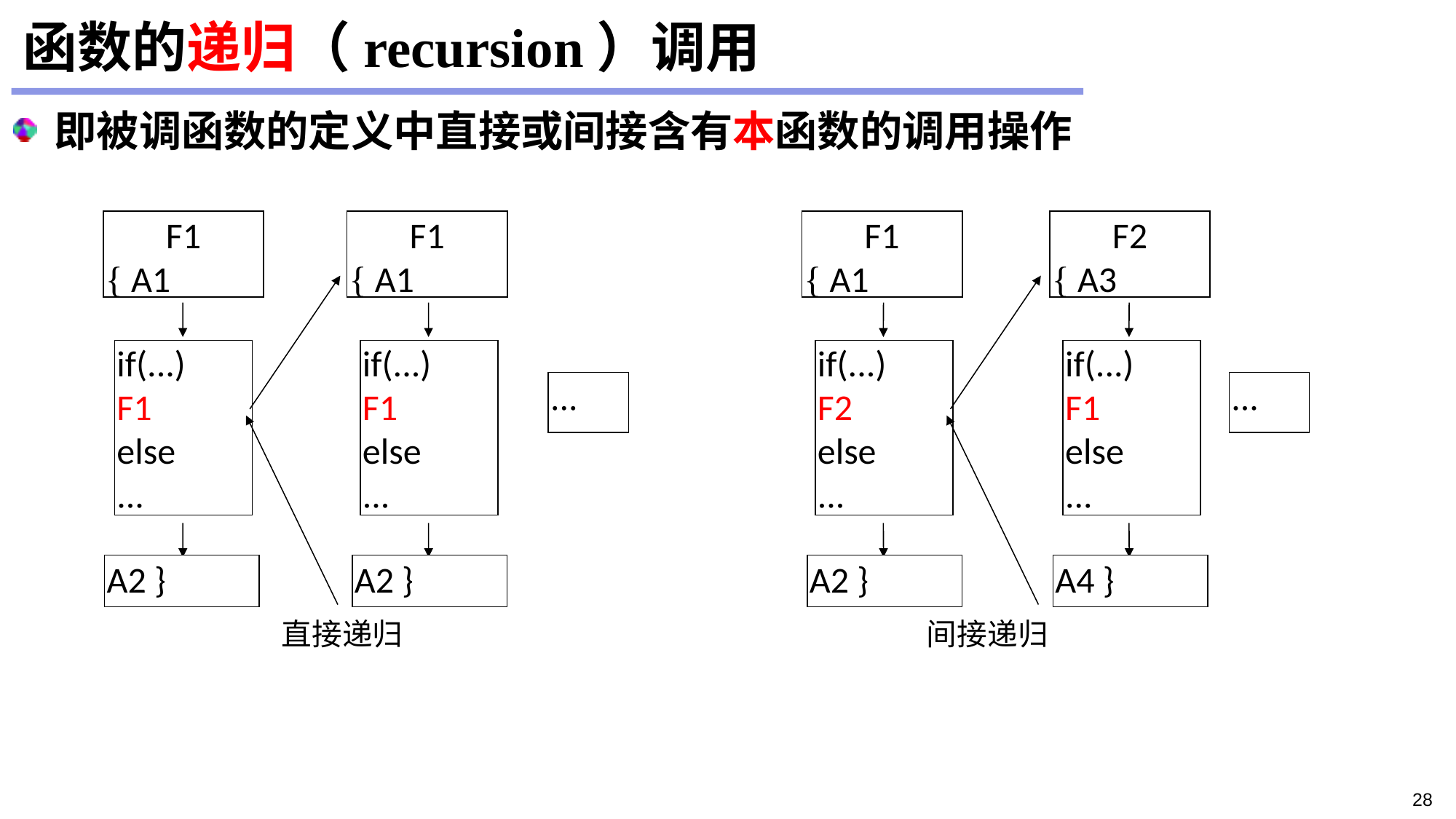

# 函数的递归（recursion）调用
即被调函数的定义中直接或间接含有本函数的调用操作

F1
{ A1
F1
{ A1

if(...)
F1
else
...
if(...)
F1
else
...
...

A2 }
A2 }
F1
{ A1
F2
{ A3

if(...)
F2
else
...
if(...)
F1
else
...
...

A2 }
A4 }

直接递归
间接递归
28